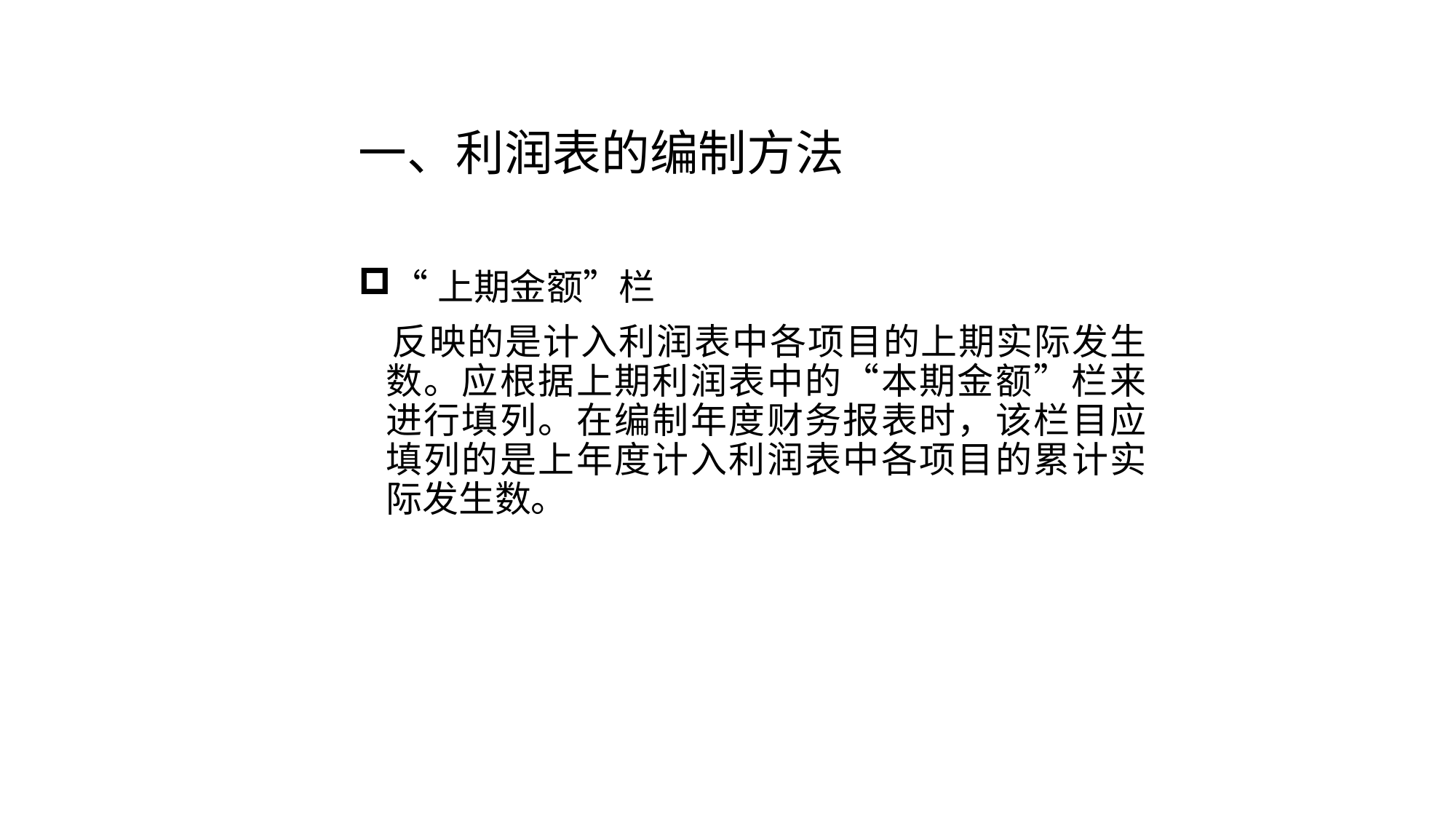

# 一、利润表的编制方法
“上期金额”栏
反映的是计入利润表中各项目的上期实际发生数。应根据上期利润表中的“本期金额”栏来进行填列。在编制年度财务报表时，该栏目应填列的是上年度计入利润表中各项目的累计实际发生数。